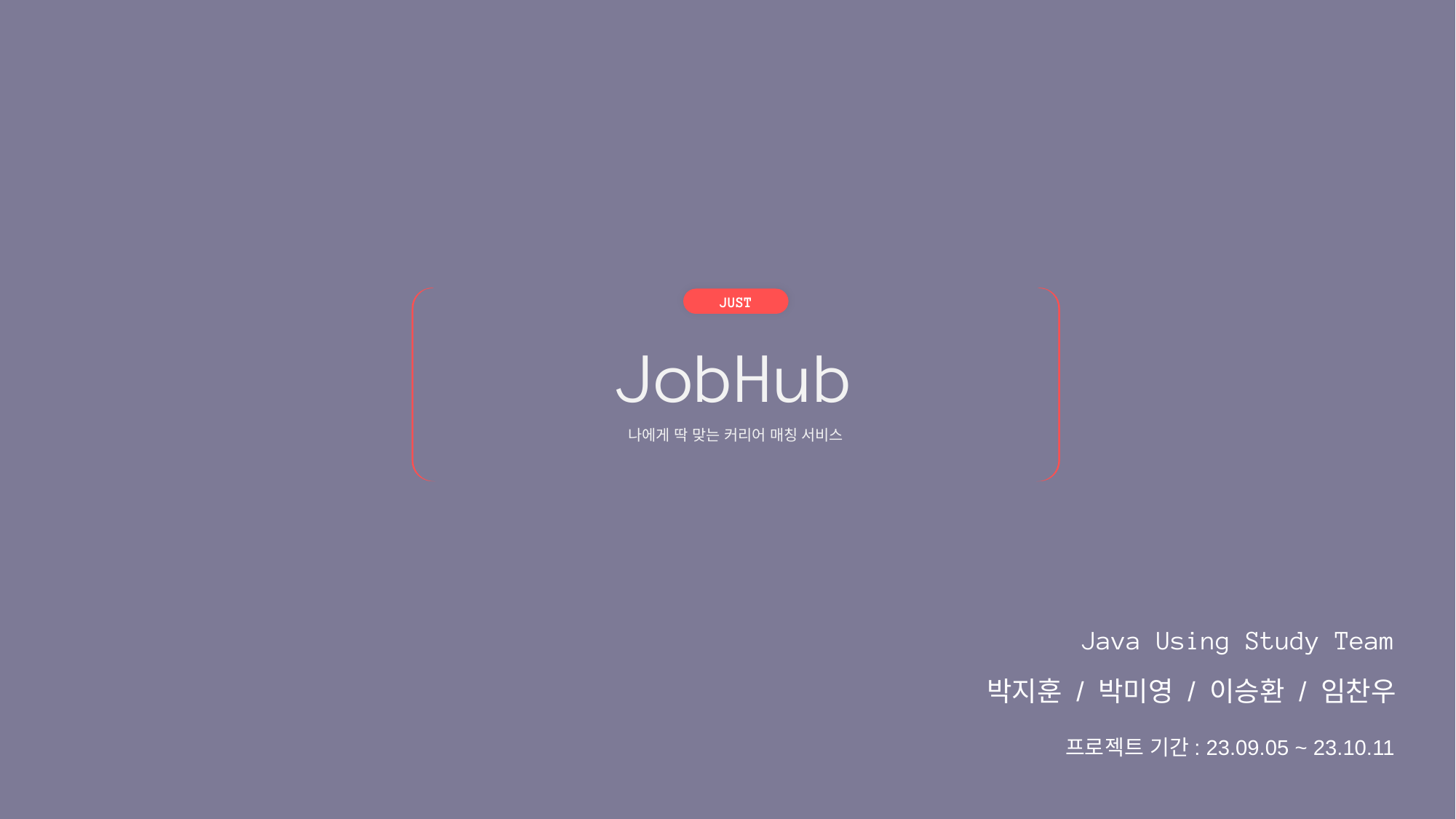

JUST
JobHub
나에게 딱 맞는 커리어 매칭 서비스
Java Using Study Team
박지훈 / 박미영 / 이승환 / 임찬우
프로젝트 기간: 23.09.05 ~ 23.10.11